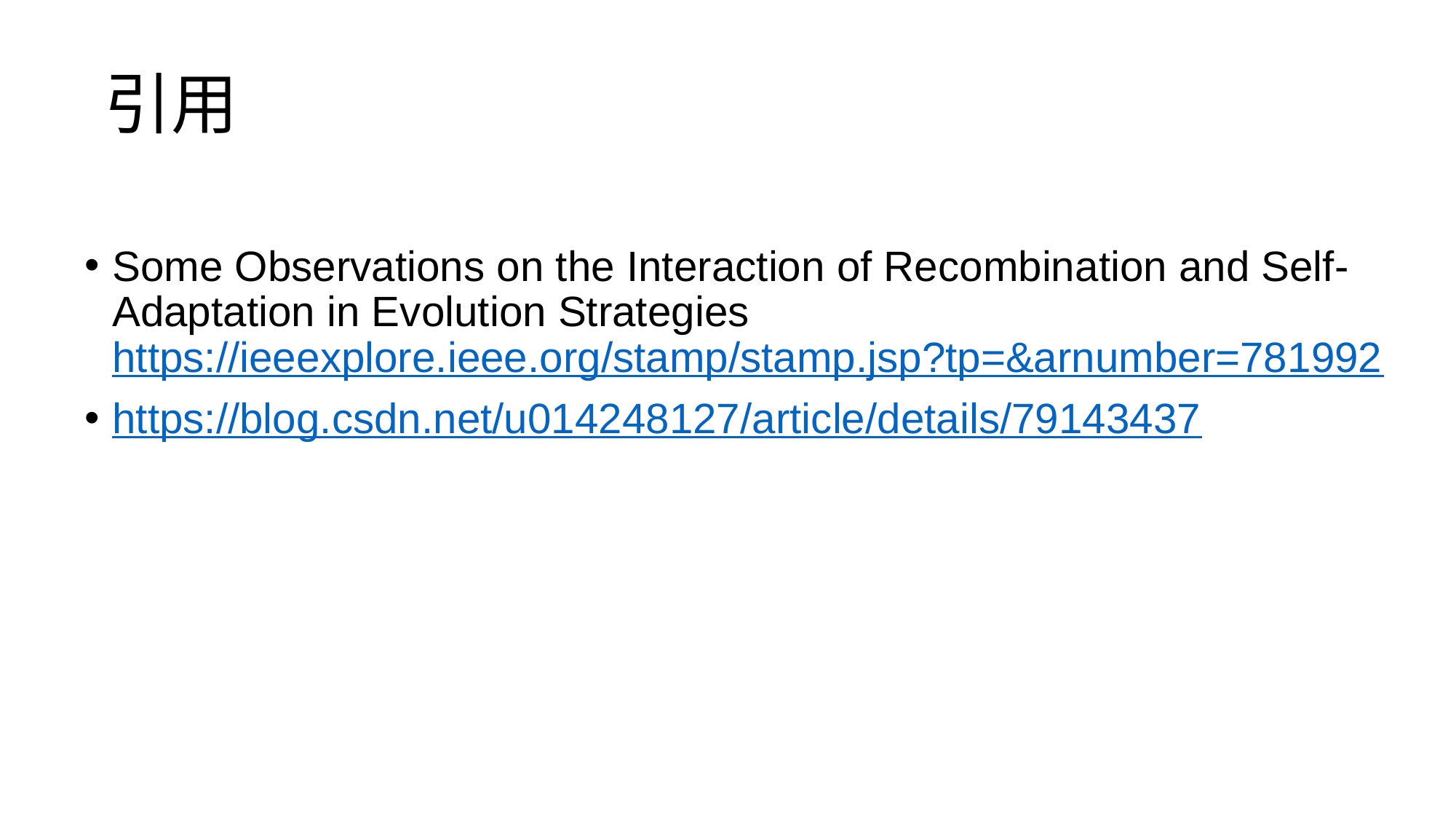

引用
Some Observations on the Interaction of Recombination and Self-Adaptation in Evolution Strategies https://ieeexplore.ieee.org/stamp/stamp.jsp?tp=&arnumber=781992
https://blog.csdn.net/u014248127/article/details/79143437